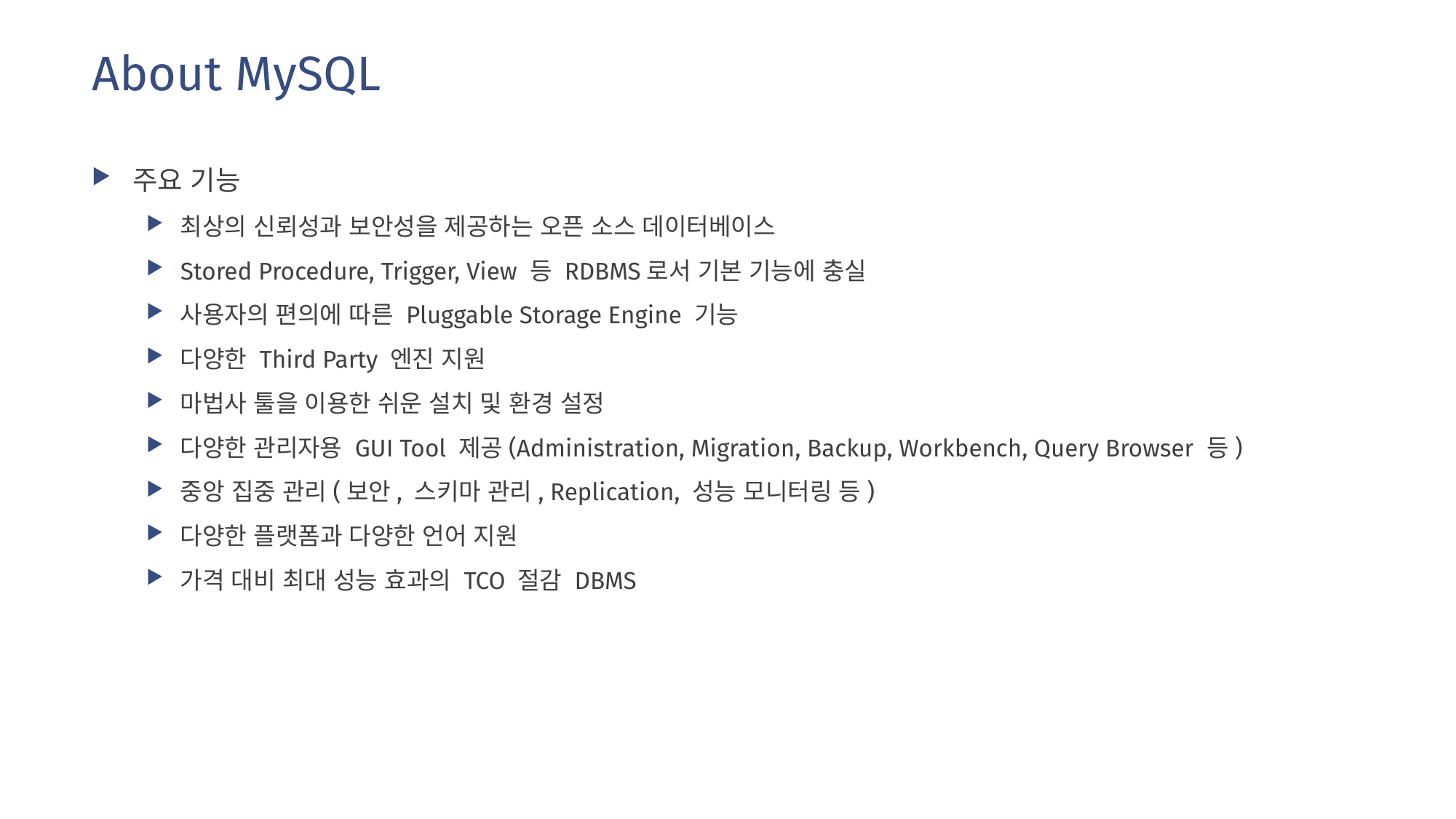

# About MySQL
주요 기능
최상의 신뢰성과 보안성을 제공하는 오픈 소스 데이터베이스
Stored Procedure, Trigger, View 등 RDBMS로서 기본 기능에 충실
사용자의 편의에 따른 Pluggable Storage Engine 기능
다양한 Third Party 엔진 지원
마법사 툴을 이용한 쉬운 설치 및 환경 설정
다양한 관리자용 GUI Tool 제공(Administration, Migration, Backup, Workbench, Query Browser 등)
중앙 집중 관리(보안, 스키마 관리, Replication, 성능 모니터링 등)
다양한 플랫폼과 다양한 언어 지원
가격 대비 최대 성능 효과의 TCO 절감 DBMS